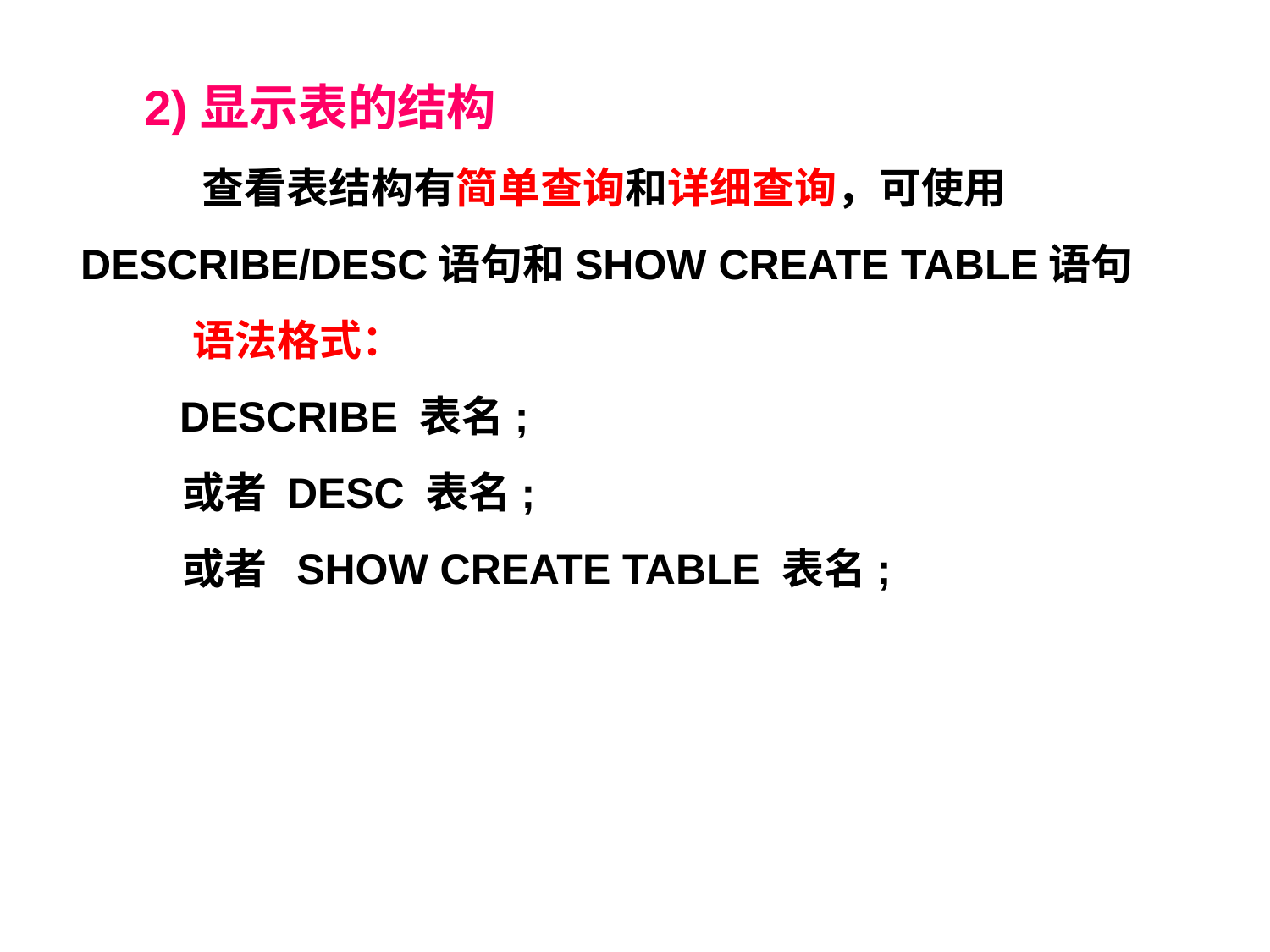

2)显示表的结构
     查看表结构有简单查询和详细查询，可使用DESCRIBE/DESC语句和SHOW CREATE TABLE语句
    语法格式：
   DESCRIBE 表名;
   或者 DESC 表名;
   或者  SHOW CREATE TABLE 表名;